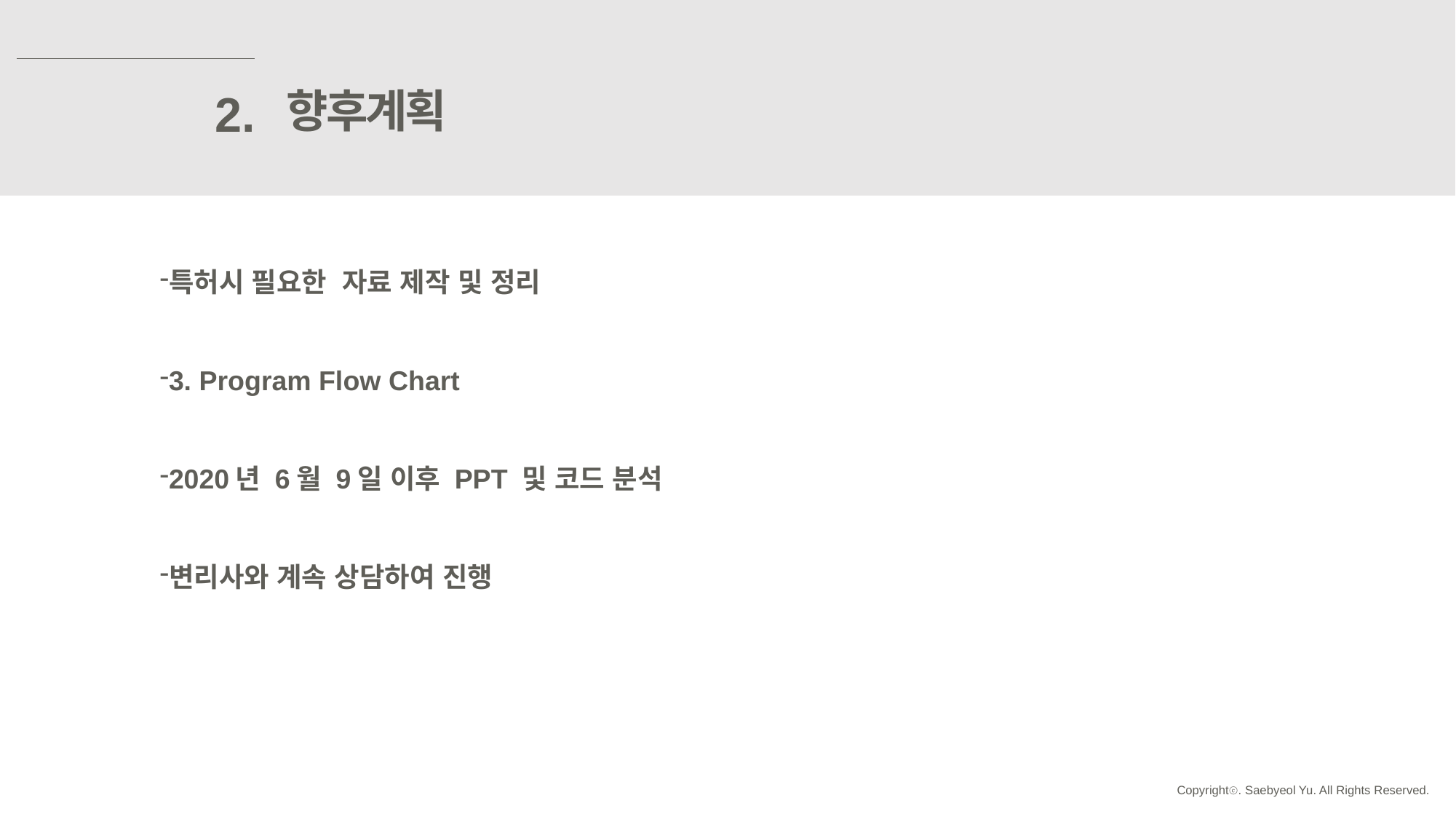

향후계획
2.

특허시 필요한  자료 제작 및 정리

3. Program Flow Chart

2020년 6월 9일 이후 PPT 및 코드 분석

변리사와 계속 상담하여 진행